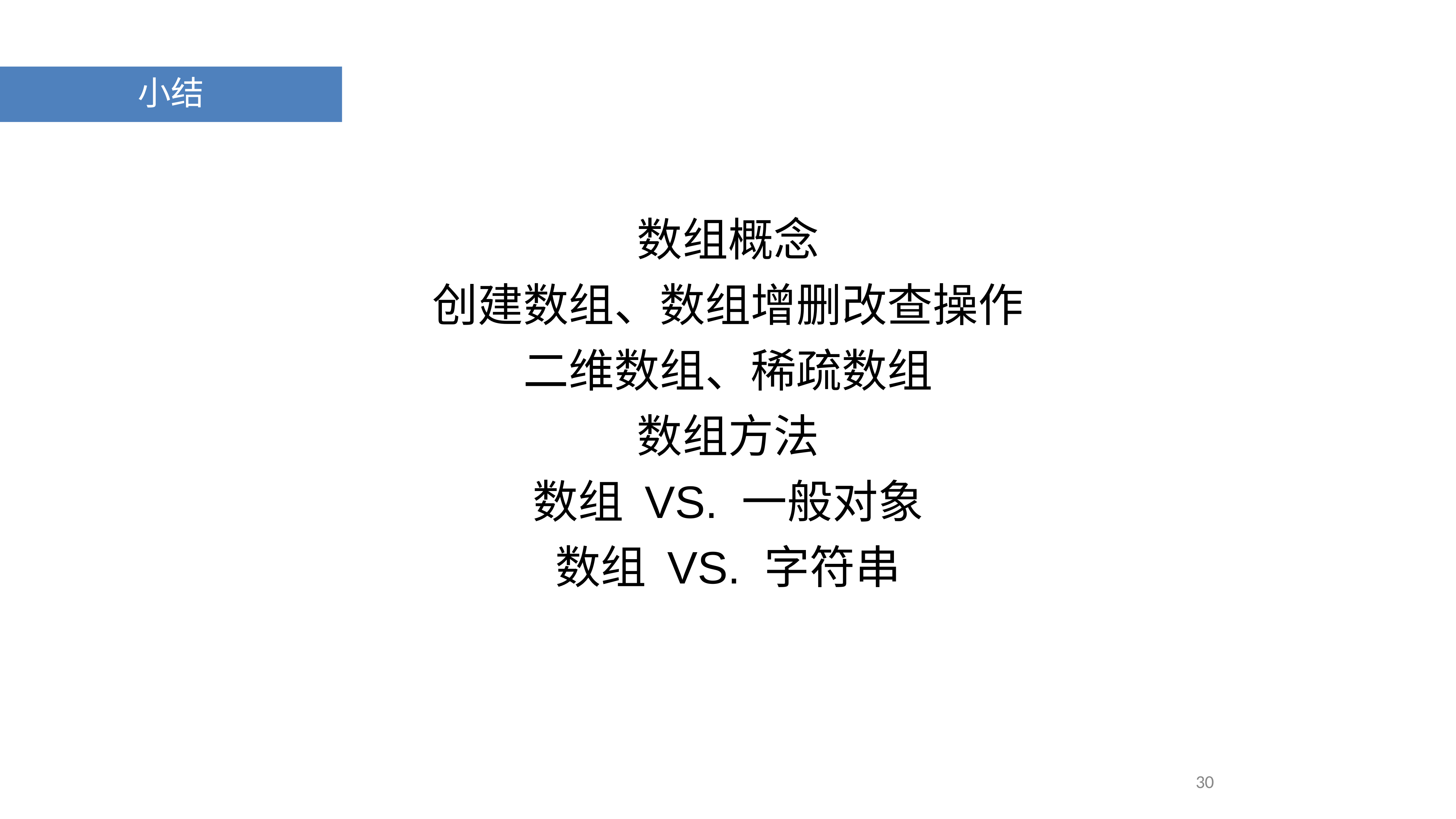

小结
数组概念
创建数组、数组增删改查操作
二维数组、稀疏数组
数组方法
数组 VS. 一般对象
数组 VS. 字符串
30